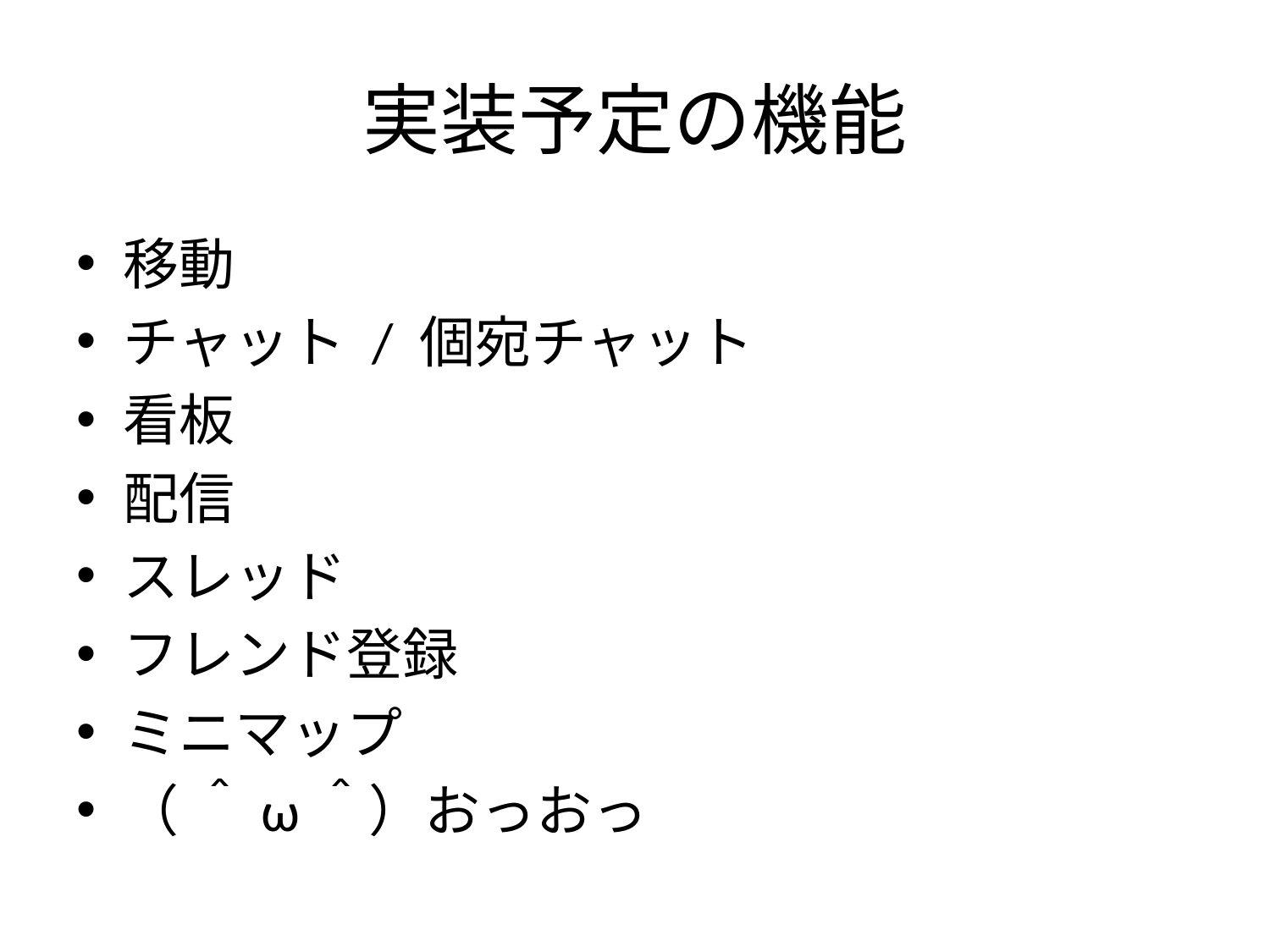

# 実装予定の機能
移動
チャット / 個宛チャット
看板
配信
スレッド
フレンド登録
ミニマップ
（ ＾ω＾）おっおっ